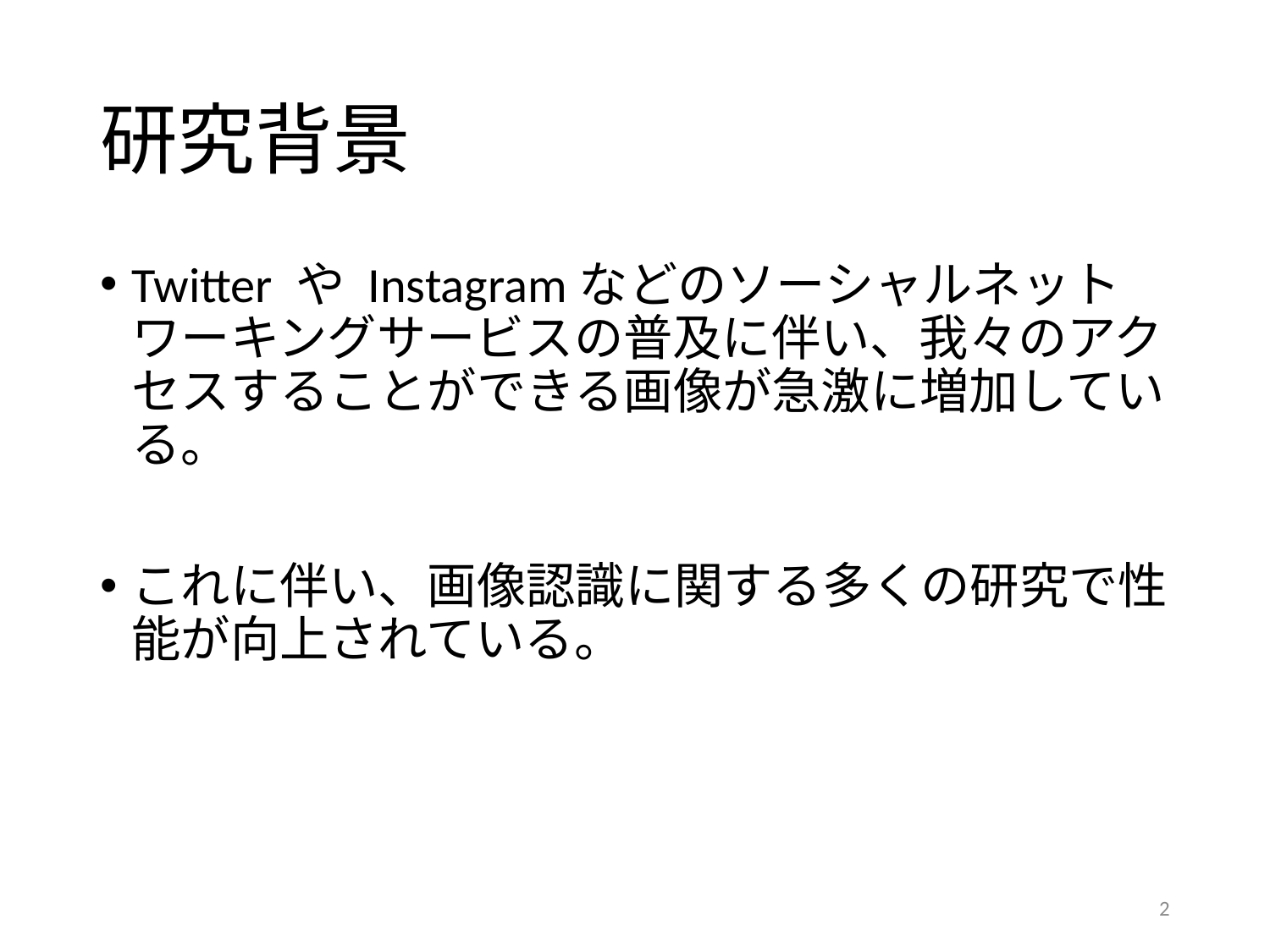

# 研究背景
Twitter や Instagramなどのソーシャルネットワーキングサービスの普及に伴い、我々のアクセスすることができる画像が急激に増加している。

これに伴い、画像認識に関する多くの研究で性能が向上されている。

2